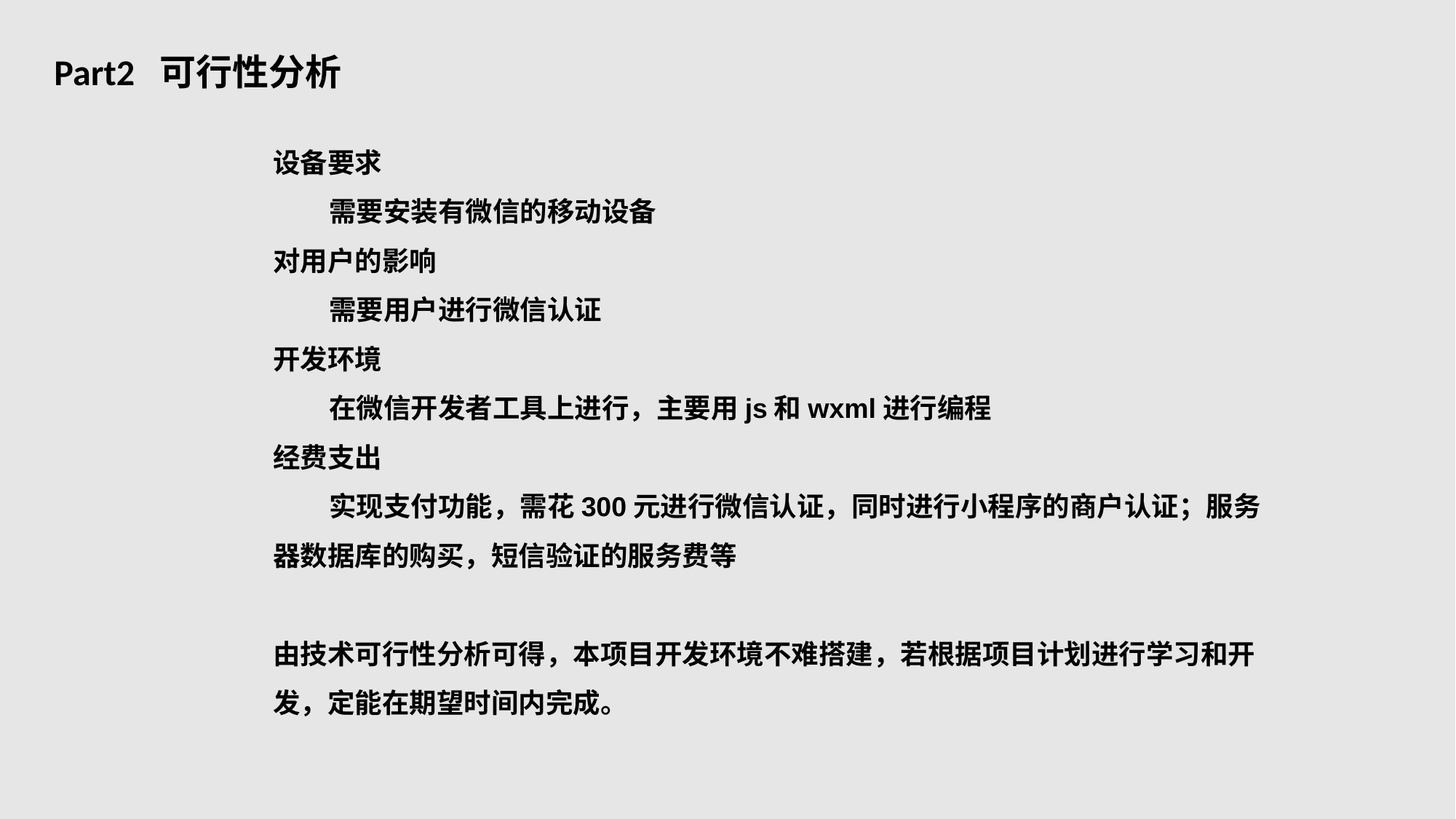

Part2  可行性分析
设备要求
        需要安装有微信的移动设备
对用户的影响
        需要用户进行微信认证
开发环境
        在微信开发者工具上进行，主要用js和wxml进行编程
经费支出
        实现支付功能，需花300元进行微信认证，同时进行小程序的商户认证；服务器数据库的购买，短信验证的服务费等

由技术可行性分析可得，本项目开发环境不难搭建，若根据项目计划进行学习和开发，定能在期望时间内完成。